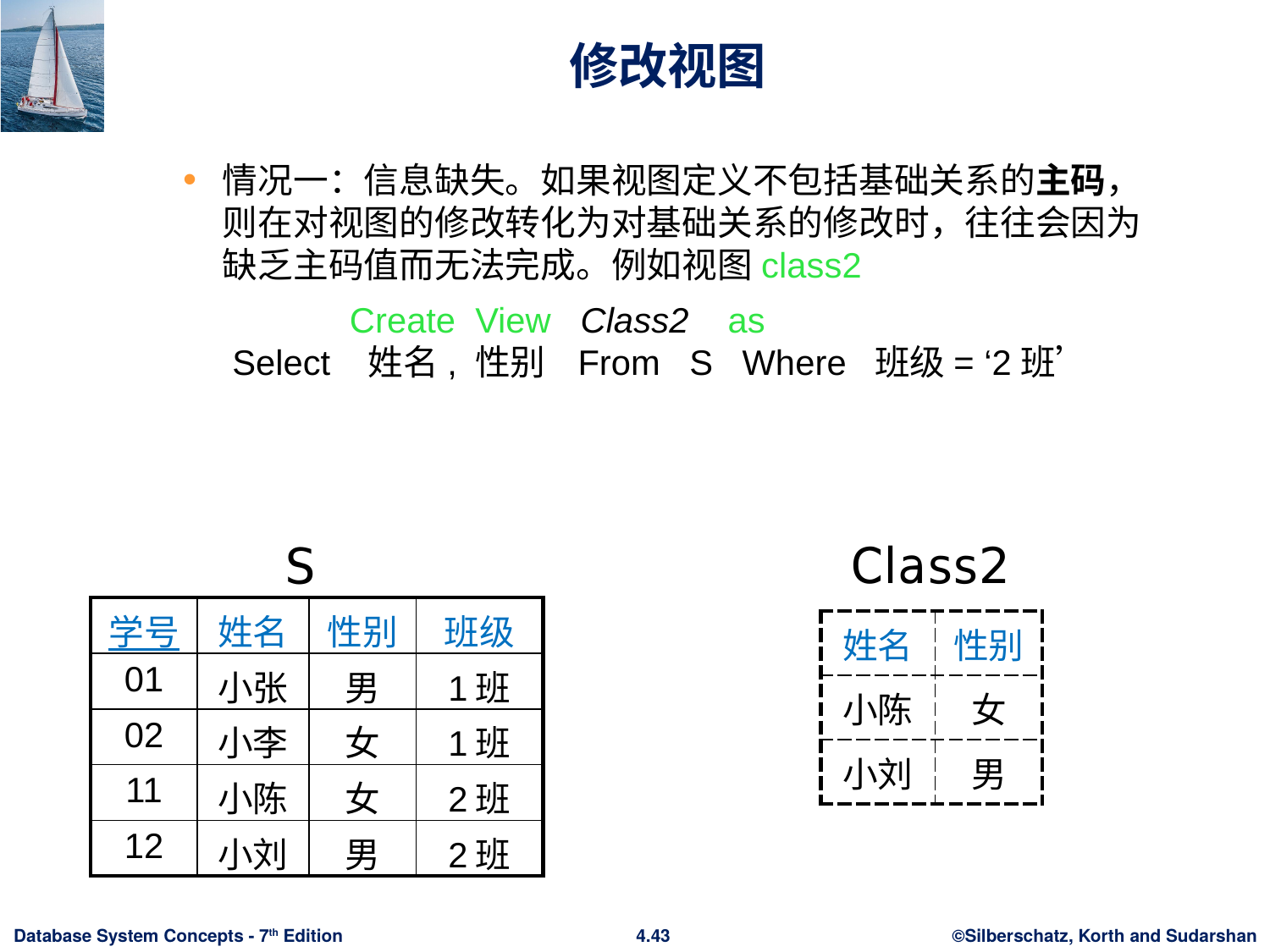

# 修改视图
情况一：信息缺失。如果视图定义不包括基础关系的主码，则在对视图的修改转化为对基础关系的修改时，往往会因为缺乏主码值而无法完成。例如视图class2
		Create  View   Class2    as
 Select   姓名, 性别   From   S   Where  班级= ‘2班’

Class2
S
| 学号 | 姓名 | 性别 | 班级 |
| --- | --- | --- | --- |
| 01 | 小张 | 男 | 1班 |
| 02 | 小李 | 女 | 1班 |
| 11 | 小陈 | 女 | 2班 |
| 12 | 小刘 | 男 | 2班 |
| 姓名 | 性别 |
| --- | --- |
| 小陈 | 女 |
| 小刘 | 男 |